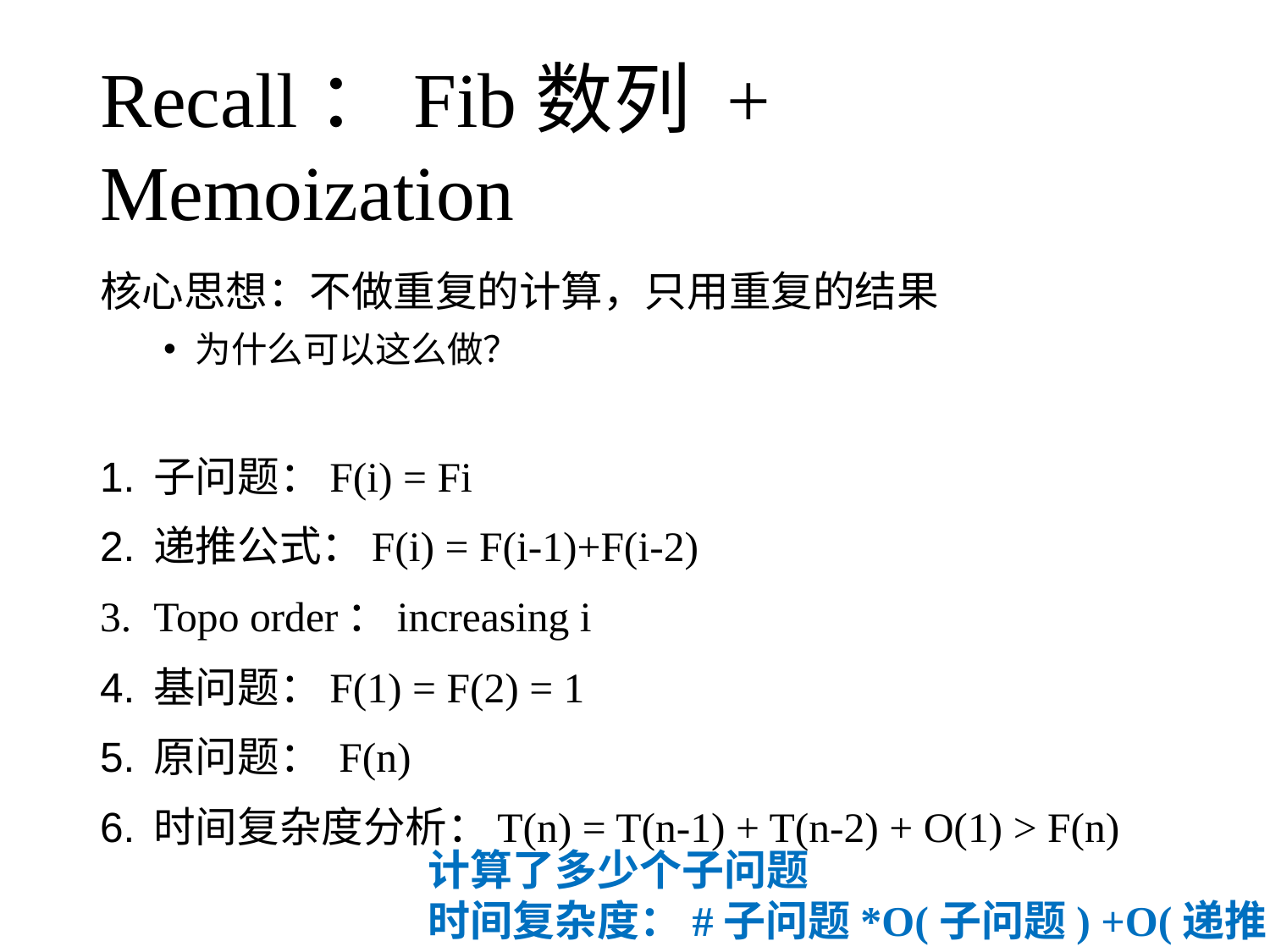

# Recall：Fib数列 + Memoization
核心思想：不做重复的计算，只用重复的结果
为什么可以这么做？

子问题：F(i) = Fi
递推公式：F(i) = F(i-1)+F(i-2)
Topo order：increasing i
基问题：F(1) = F(2) = 1
原问题： F(n)
时间复杂度分析：T(n) = T(n-1) + T(n-2) + O(1) > F(n)
计算了多少个子问题
时间复杂度：#子问题*O(子问题) +O(递推)